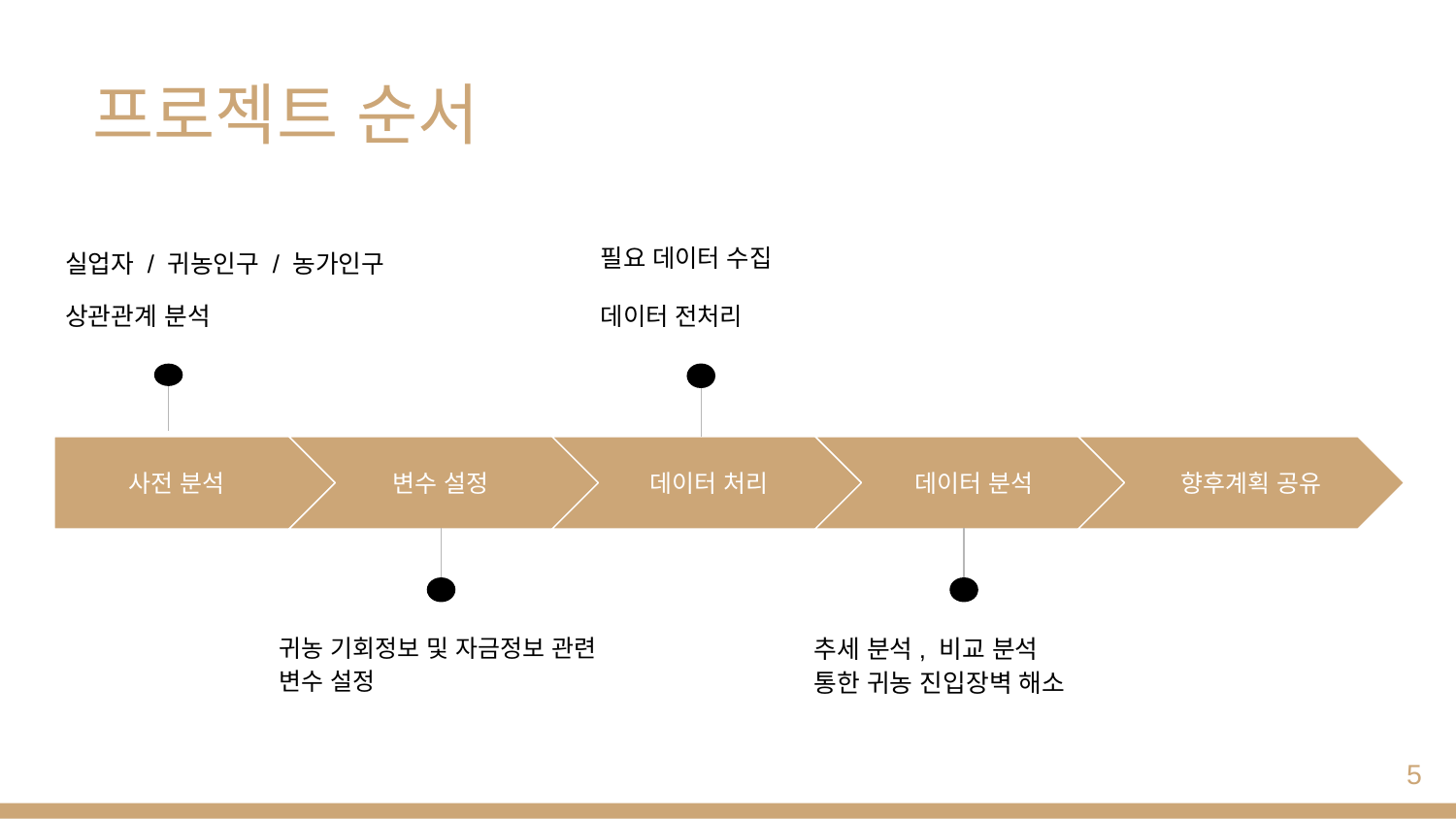

# 프로젝트 순서
필요 데이터 수집
데이터 전처리
실업자 / 귀농인구 / 농가인구
상관관계 분석

사전 분석
변수 설정
데이터 처리
데이터 분석
 향후계획 공유

귀농 기회정보 및 자금정보 관련 변수 설정
추세 분석, 비교 분석 통한 귀농 진입장벽 해소
5